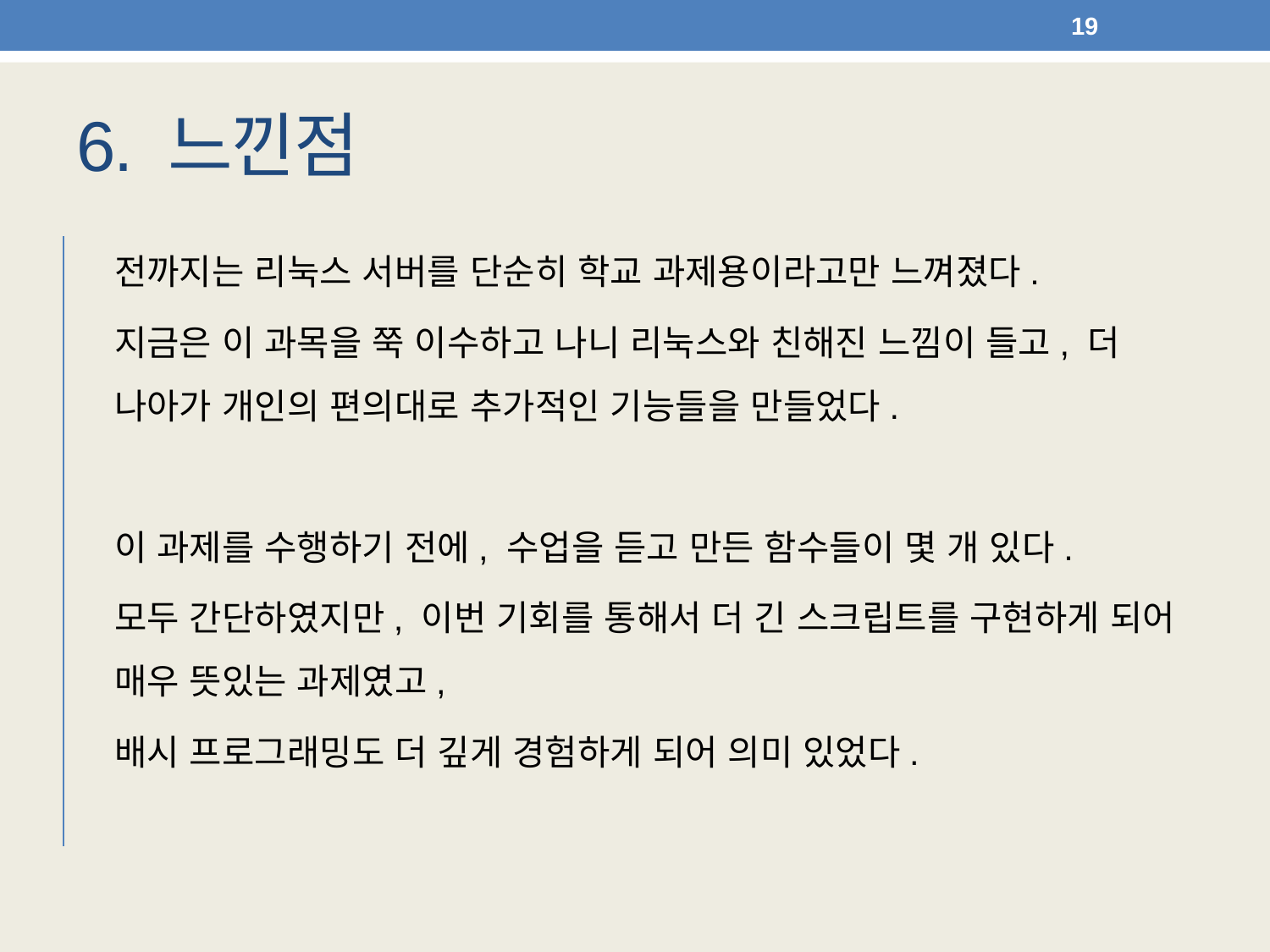

19
# 6. 느낀점
전까지는 리눅스 서버를 단순히 학교 과제용이라고만 느껴졌다.
지금은 이 과목을 쭉 이수하고 나니 리눅스와 친해진 느낌이 들고, 더 나아가 개인의 편의대로 추가적인 기능들을 만들었다.

이 과제를 수행하기 전에, 수업을 듣고 만든 함수들이 몇 개 있다.
모두 간단하였지만, 이번 기회를 통해서 더 긴 스크립트를 구현하게 되어 매우 뜻있는 과제였고,
배시 프로그래밍도 더 깊게 경험하게 되어 의미 있었다.